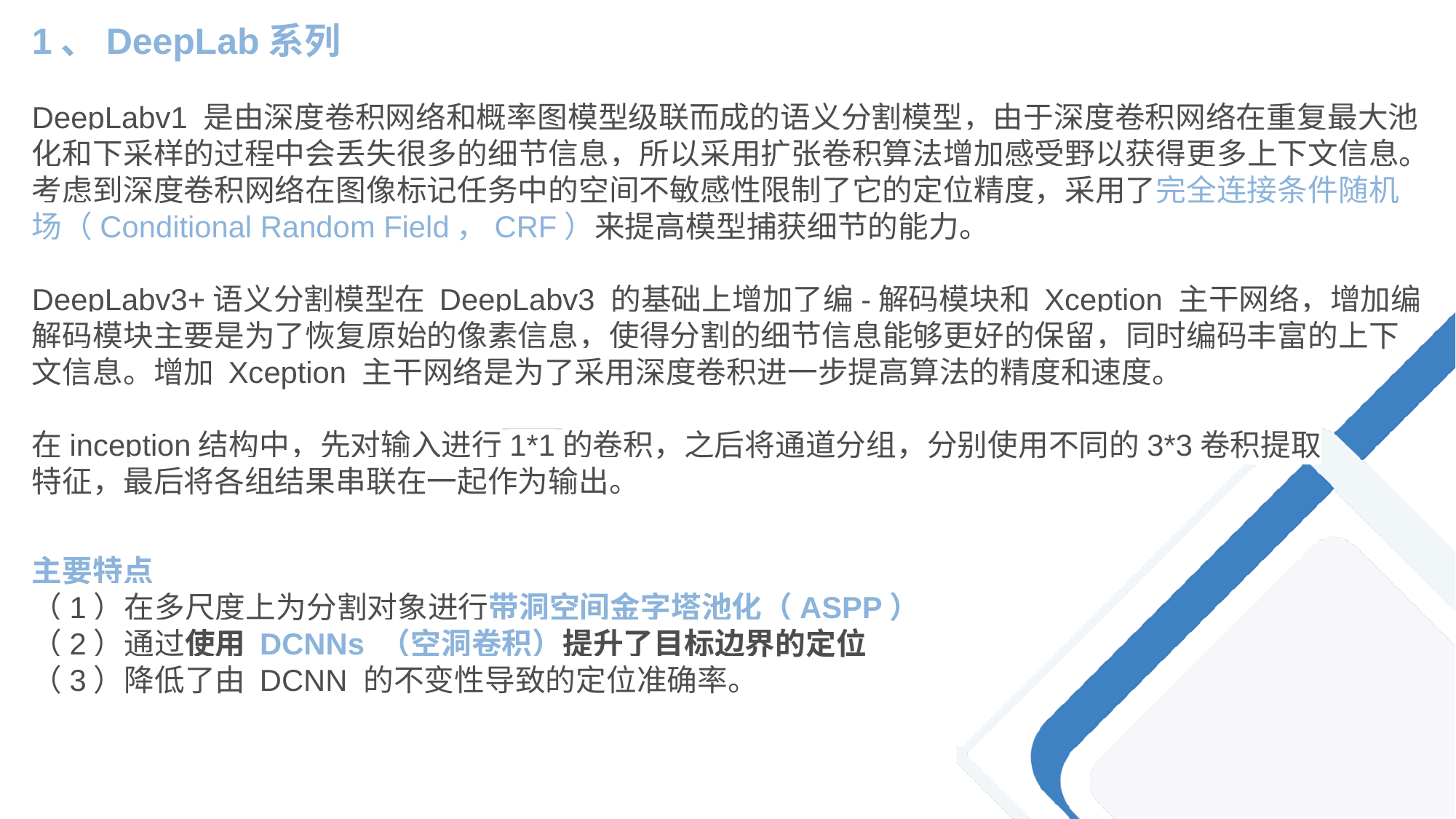

1、DeepLab系列

DeepLabv1 是由深度卷积网络和概率图模型级联而成的语义分割模型，由于深度卷积网络在重复最大池化和下采样的过程中会丢失很多的细节信息，所以采用扩张卷积算法增加感受野以获得更多上下文信息。考虑到深度卷积网络在图像标记任务中的空间不敏感性限制了它的定位精度，采用了完全连接条件随机场（Conditional Random Field，CRF）来提高模型捕获细节的能力。

DeepLabv3+语义分割模型在 DeepLabv3 的基础上增加了编-解码模块和 Xception 主干网络，增加编解码模块主要是为了恢复原始的像素信息，使得分割的细节信息能够更好的保留，同时编码丰富的上下文信息。增加 Xception 主干网络是为了采用深度卷积进一步提高算法的精度和速度。

在inception结构中，先对输入进行1*1的卷积，之后将通道分组，分别使用不同的3*3卷积提取
特征，最后将各组结果串联在一起作为输出。
主要特点
（1）在多尺度上为分割对象进行带洞空间金字塔池化（ASPP）
（2）通过使用 DCNNs （空洞卷积）提升了目标边界的定位
（3）降低了由 DCNN 的不变性导致的定位准确率。